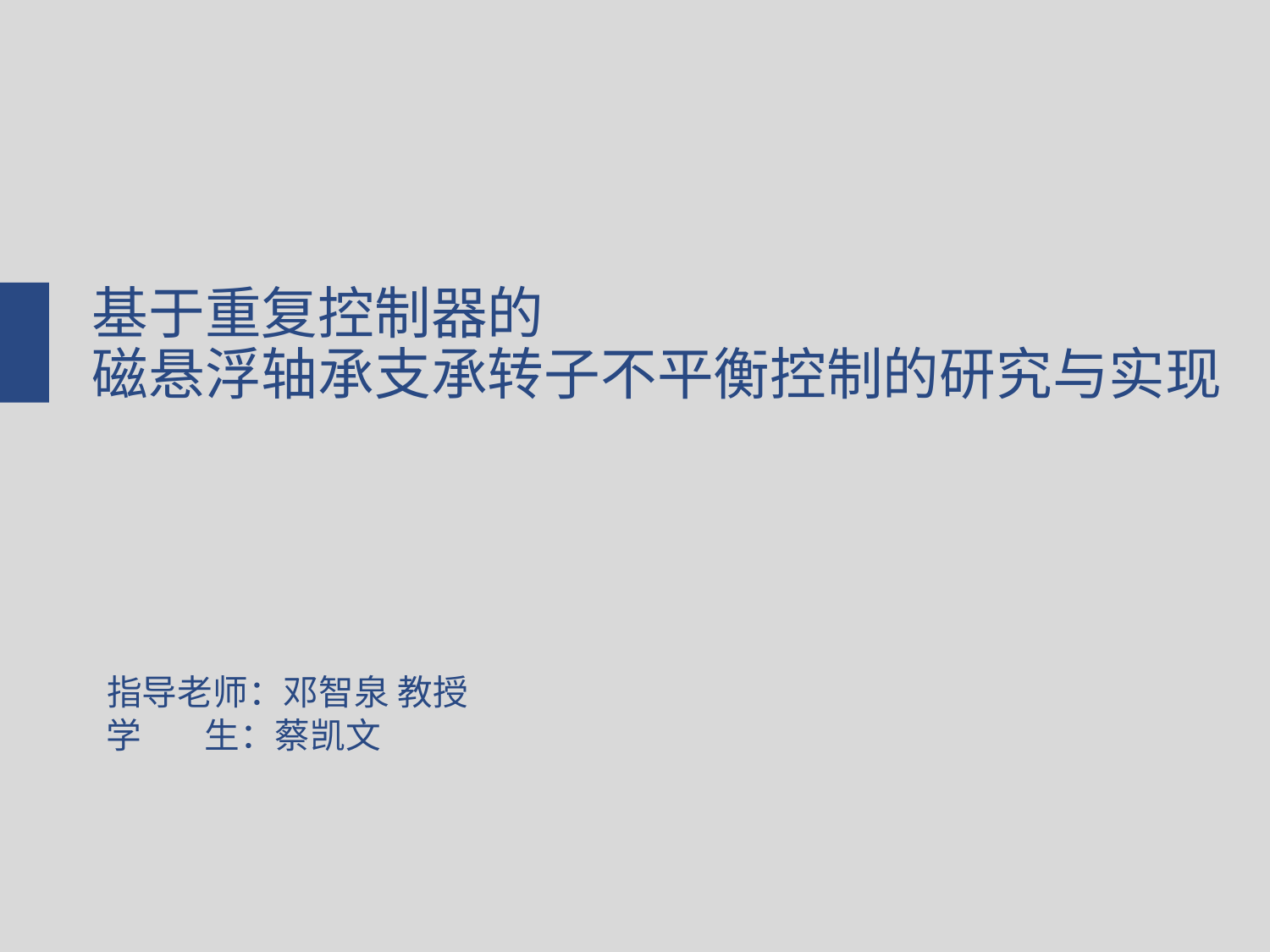

基于重复控制器的
磁悬浮轴承支承转子不平衡控制的研究与实现

指导老师：邓智泉 教授
学        生：蔡凯文